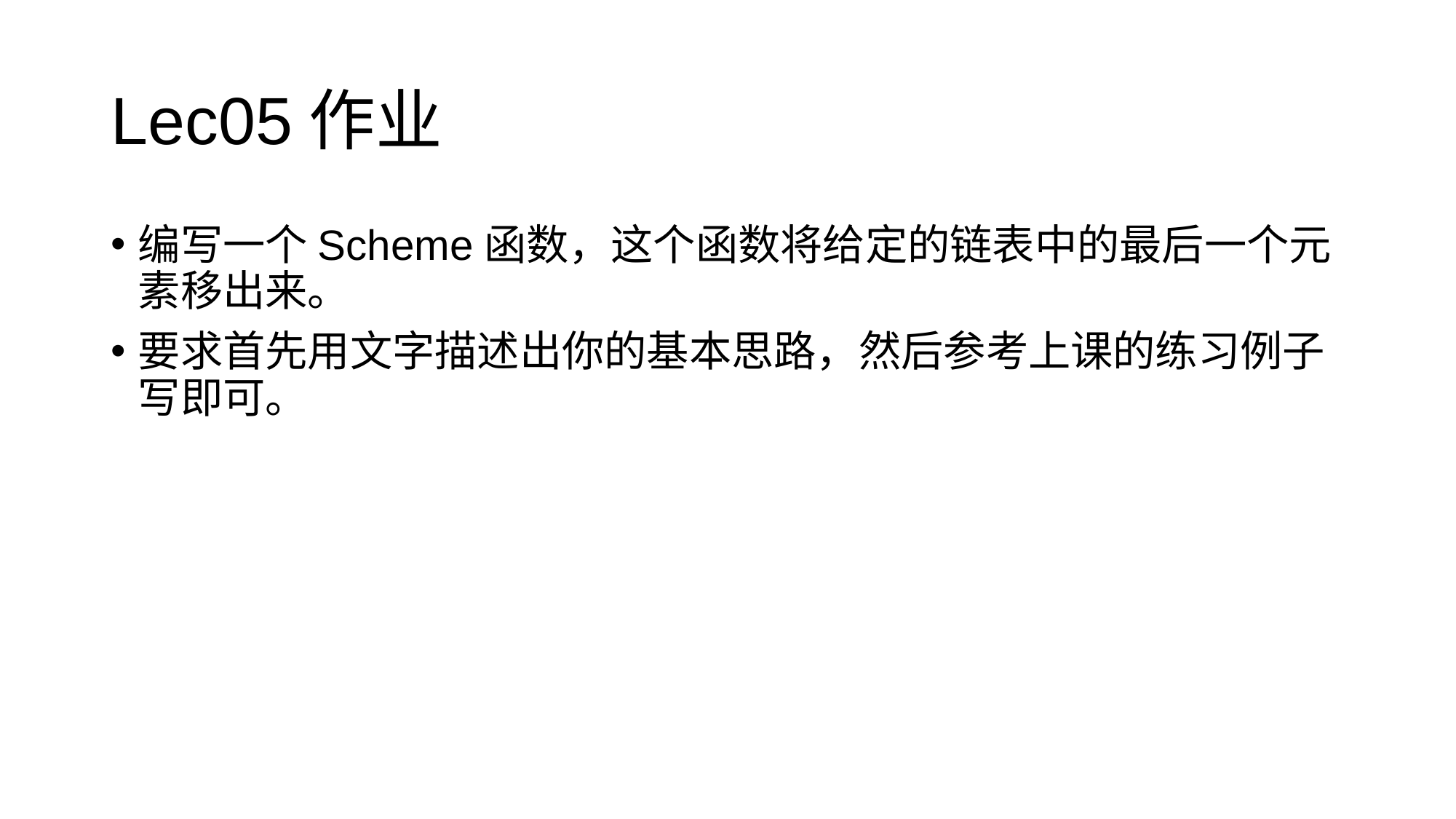

# Lec05作业
编写一个Scheme函数，这个函数将给定的链表中的最后一个元素移出来。
要求首先用文字描述出你的基本思路，然后参考上课的练习例子写即可。